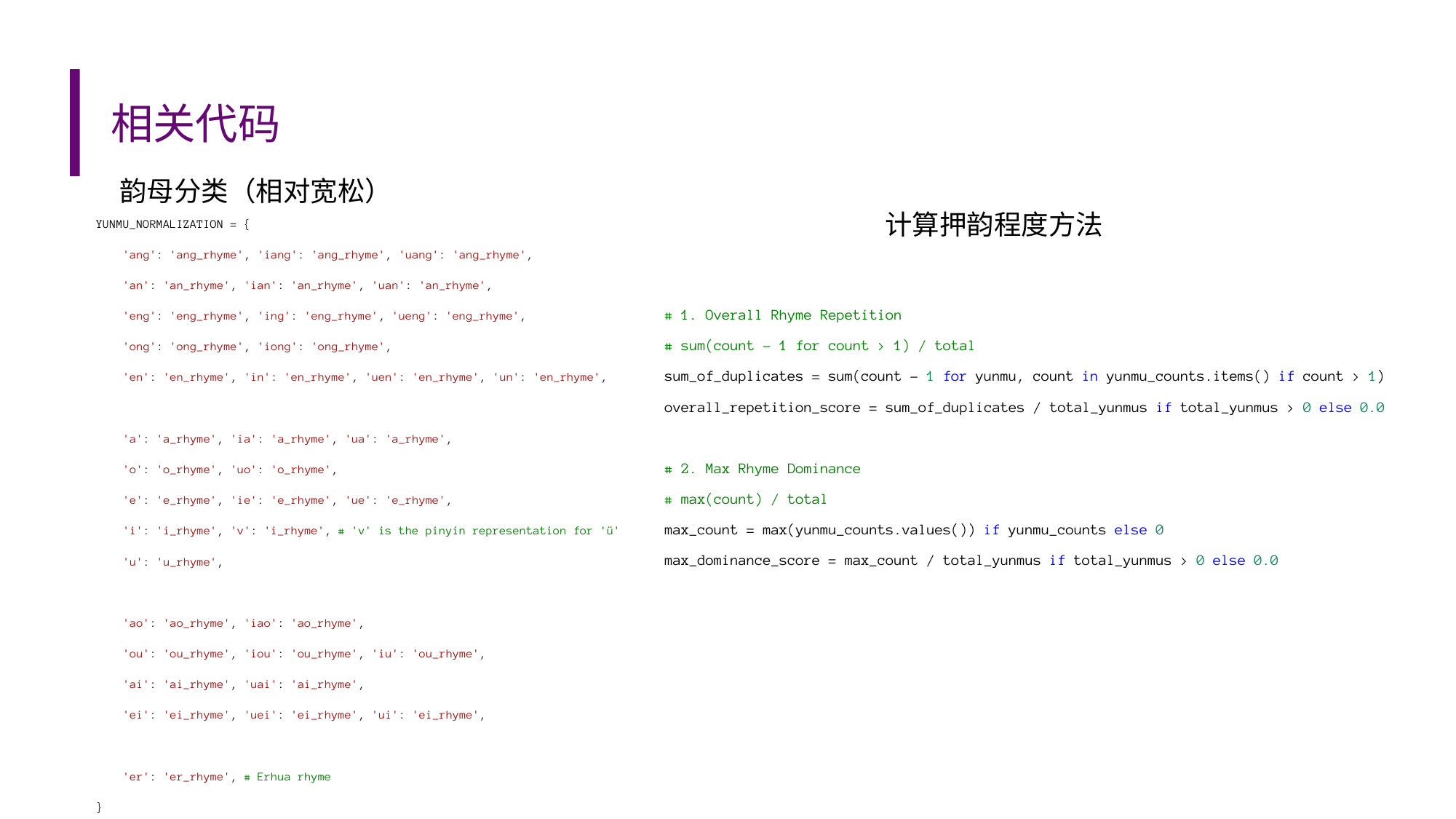

# 相关代码
韵母分类（相对宽松）
YUNMU_NORMALIZATION = {
    'ang': 'ang_rhyme', 'iang': 'ang_rhyme', 'uang': 'ang_rhyme',
    'an': 'an_rhyme', 'ian': 'an_rhyme', 'uan': 'an_rhyme',
    'eng': 'eng_rhyme', 'ing': 'eng_rhyme', 'ueng': 'eng_rhyme',
    'ong': 'ong_rhyme', 'iong': 'ong_rhyme',
    'en': 'en_rhyme', 'in': 'en_rhyme', 'uen': 'en_rhyme', 'un': 'en_rhyme',

    'a': 'a_rhyme', 'ia': 'a_rhyme', 'ua': 'a_rhyme',
    'o': 'o_rhyme', 'uo': 'o_rhyme',
    'e': 'e_rhyme', 'ie': 'e_rhyme', 'ue': 'e_rhyme',
    'i': 'i_rhyme', 'v': 'i_rhyme', # 'v' is the pinyin representation for 'ü'
    'u': 'u_rhyme',

    'ao': 'ao_rhyme', 'iao': 'ao_rhyme',
    'ou': 'ou_rhyme', 'iou': 'ou_rhyme', 'iu': 'ou_rhyme',
    'ai': 'ai_rhyme', 'uai': 'ai_rhyme',
    'ei': 'ei_rhyme', 'uei': 'ei_rhyme', 'ui': 'ei_rhyme',

    'er': 'er_rhyme', # Erhua rhyme
}
计算押韵程度方法
# 1. Overall Rhyme Repetition
# sum(count - 1 for count > 1) / total
sum_of_duplicates = sum(count - 1 for yunmu, count in yunmu_counts.items() if count > 1)
overall_repetition_score = sum_of_duplicates / total_yunmus if total_yunmus > 0 else 0.0
# 2. Max Rhyme Dominance
# max(count) / total
max_count = max(yunmu_counts.values()) if yunmu_counts else 0
max_dominance_score = max_count / total_yunmus if total_yunmus > 0 else 0.0